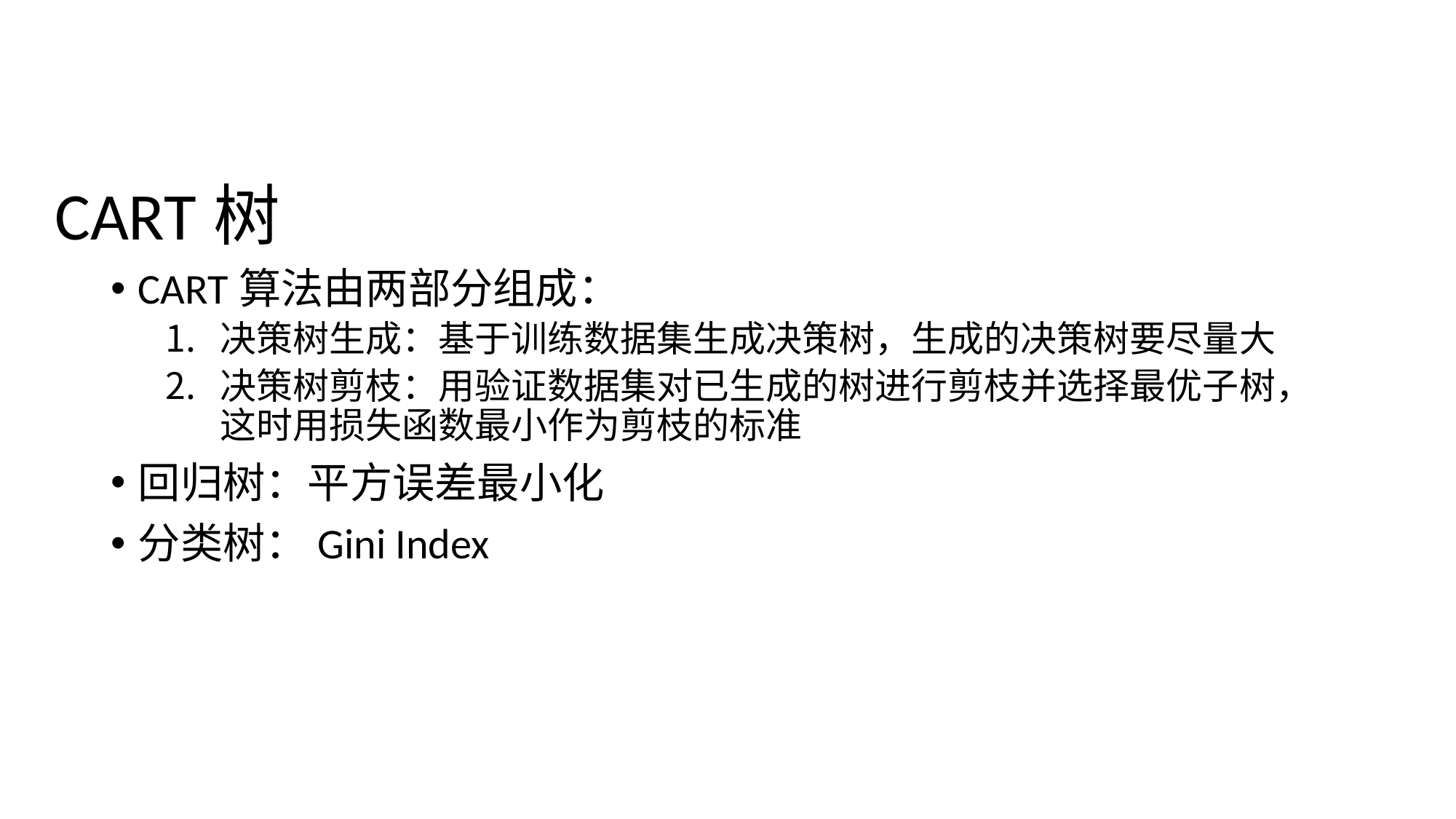

CART树
CART算法由两部分组成：
决策树生成：基于训练数据集生成决策树，生成的决策树要尽量大
决策树剪枝：用验证数据集对已生成的树进行剪枝并选择最优子树，这时用损失函数最小作为剪枝的标准
回归树：平方误差最小化
分类树：Gini Index